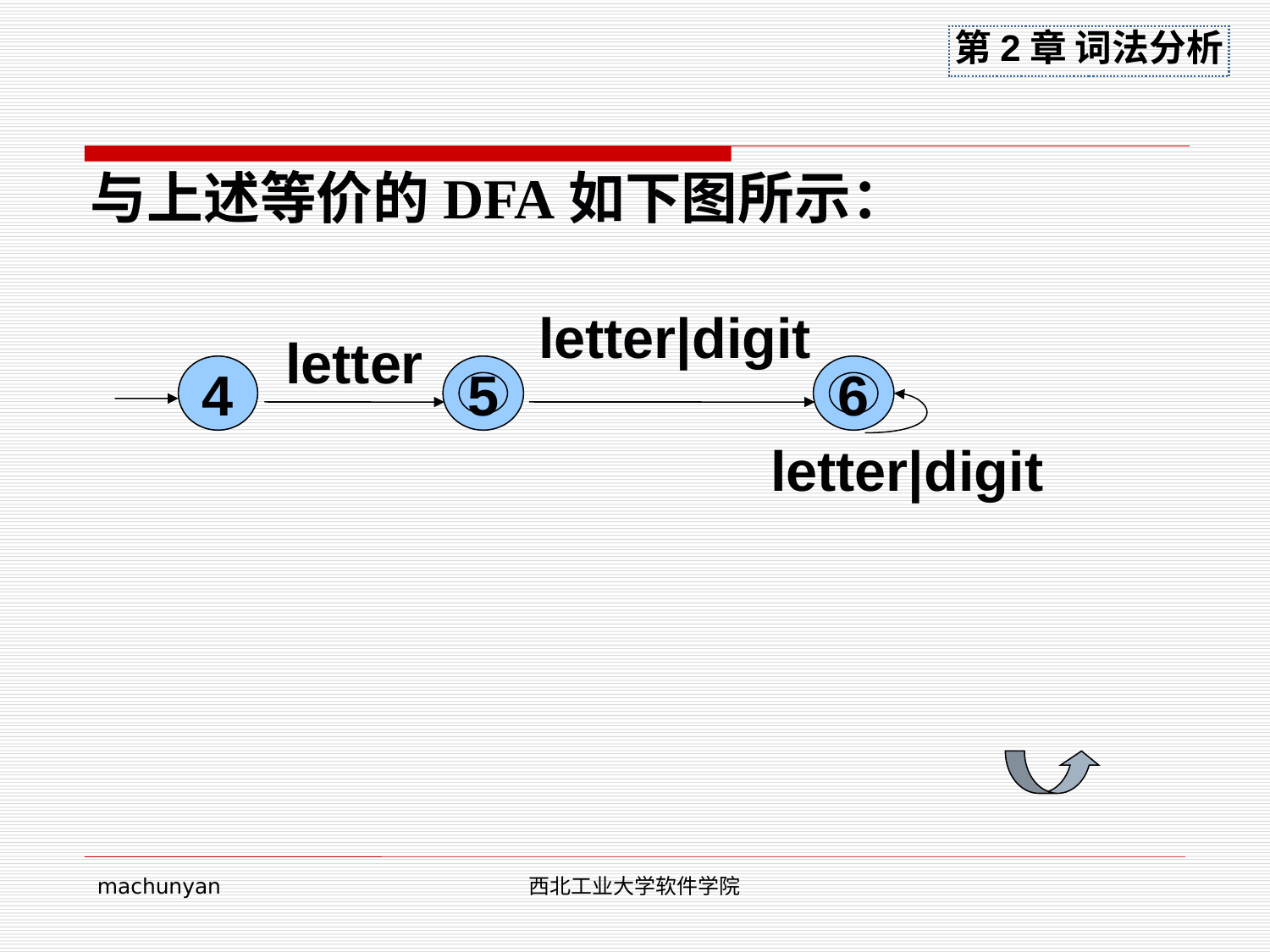

与上述等价的DFA如下图所示：
letter|digit
letter
4

5
6

letter|digit

machunyan

西北工业大学软件学院
95